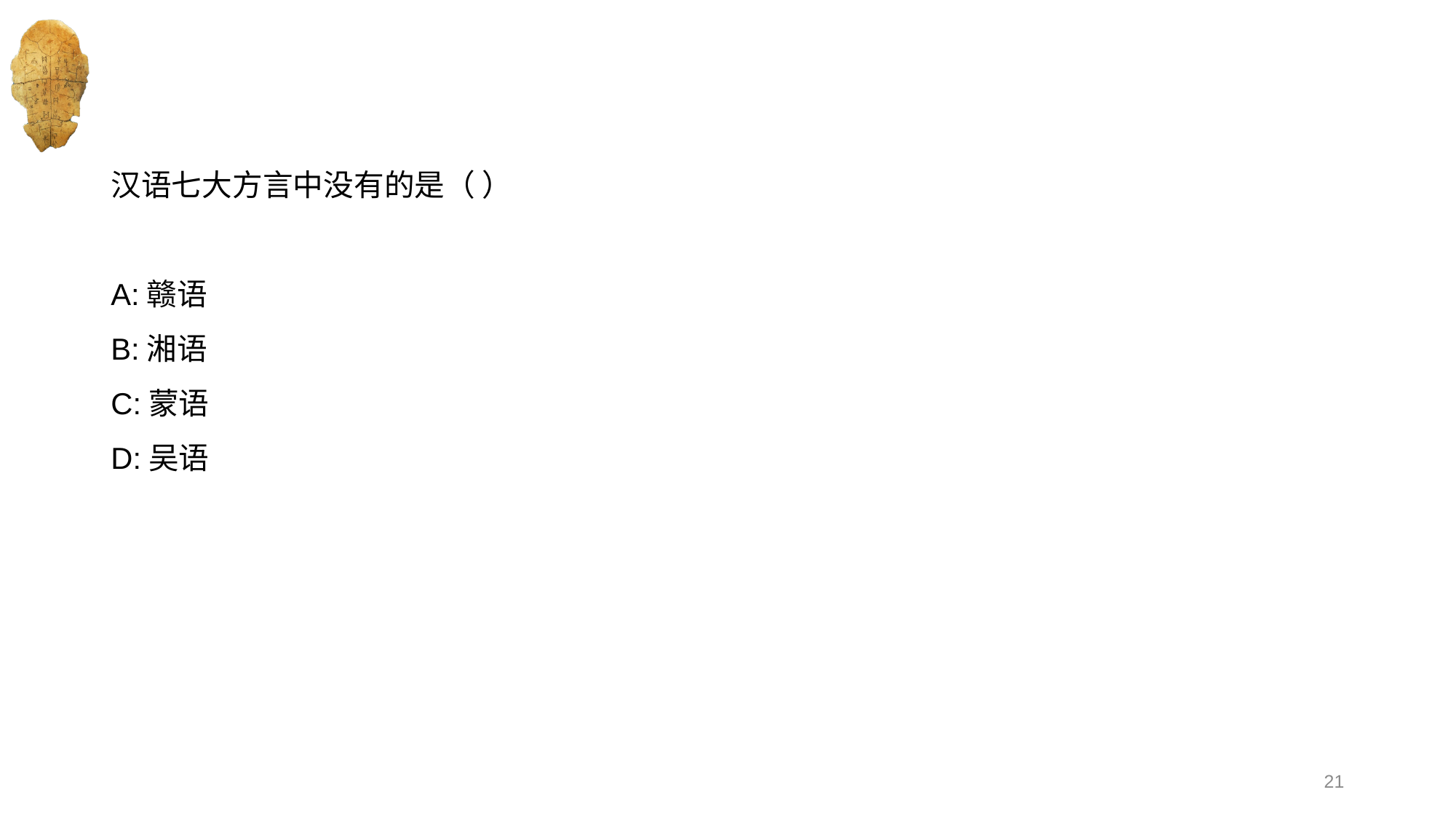

#
汉语七大方言中没有的是（ ）

A:赣语
B:湘语
C:蒙语
D:吴语

21